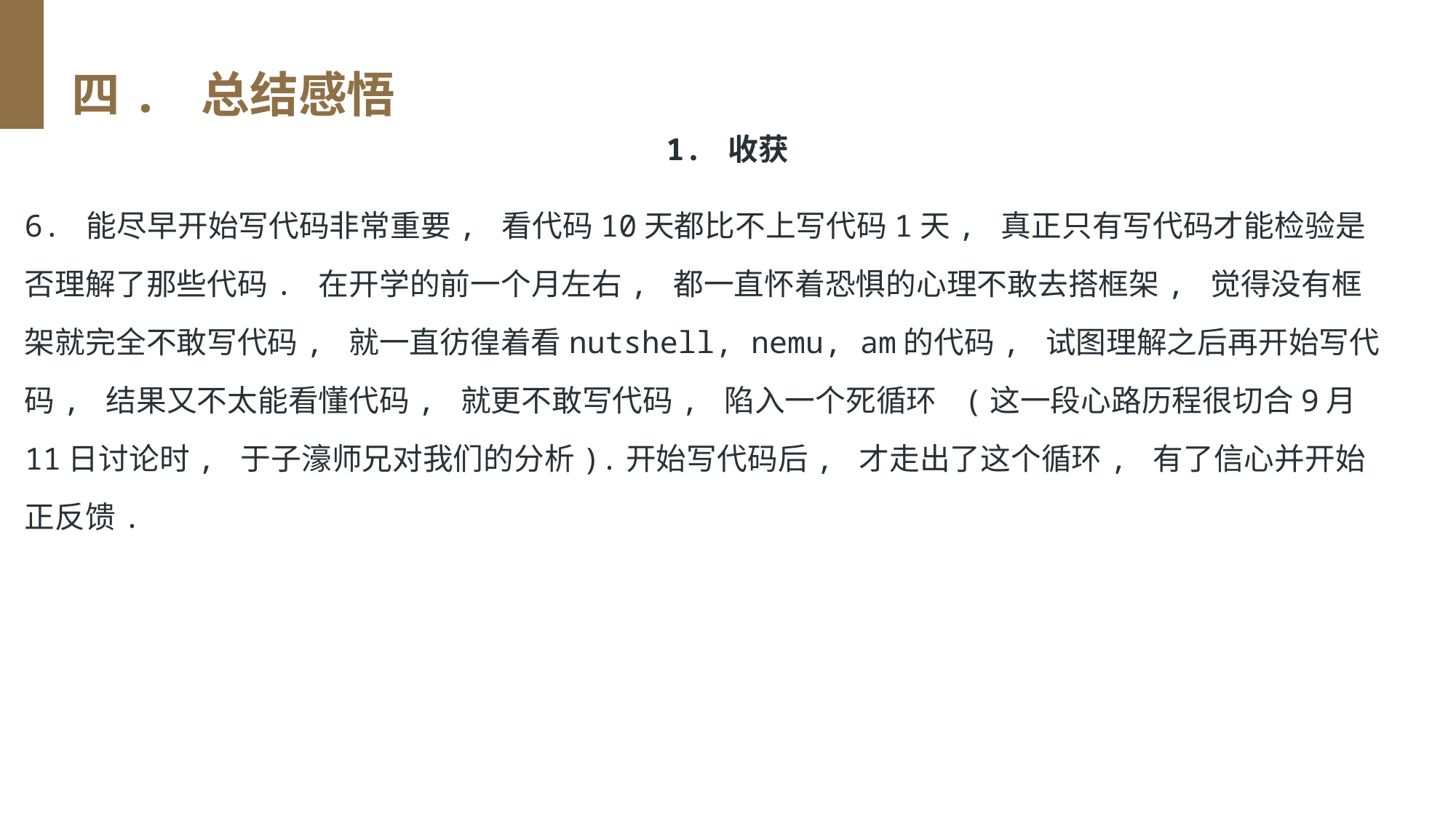

四. 总结感悟
1. 收获
6. 能尽早开始写代码非常重要, 看代码10天都比不上写代码1天, 真正只有写代码才能检验是否理解了那些代码. 在开学的前一个月左右, 都一直怀着恐惧的心理不敢去搭框架, 觉得没有框架就完全不敢写代码, 就一直彷徨着看nutshell, nemu, am的代码, 试图理解之后再开始写代码, 结果又不太能看懂代码, 就更不敢写代码, 陷入一个死循环   (这一段心路历程很切合9月11日讨论时, 于子濠师兄对我们的分析).开始写代码后, 才走出了这个循环, 有了信心并开始正反馈.

15